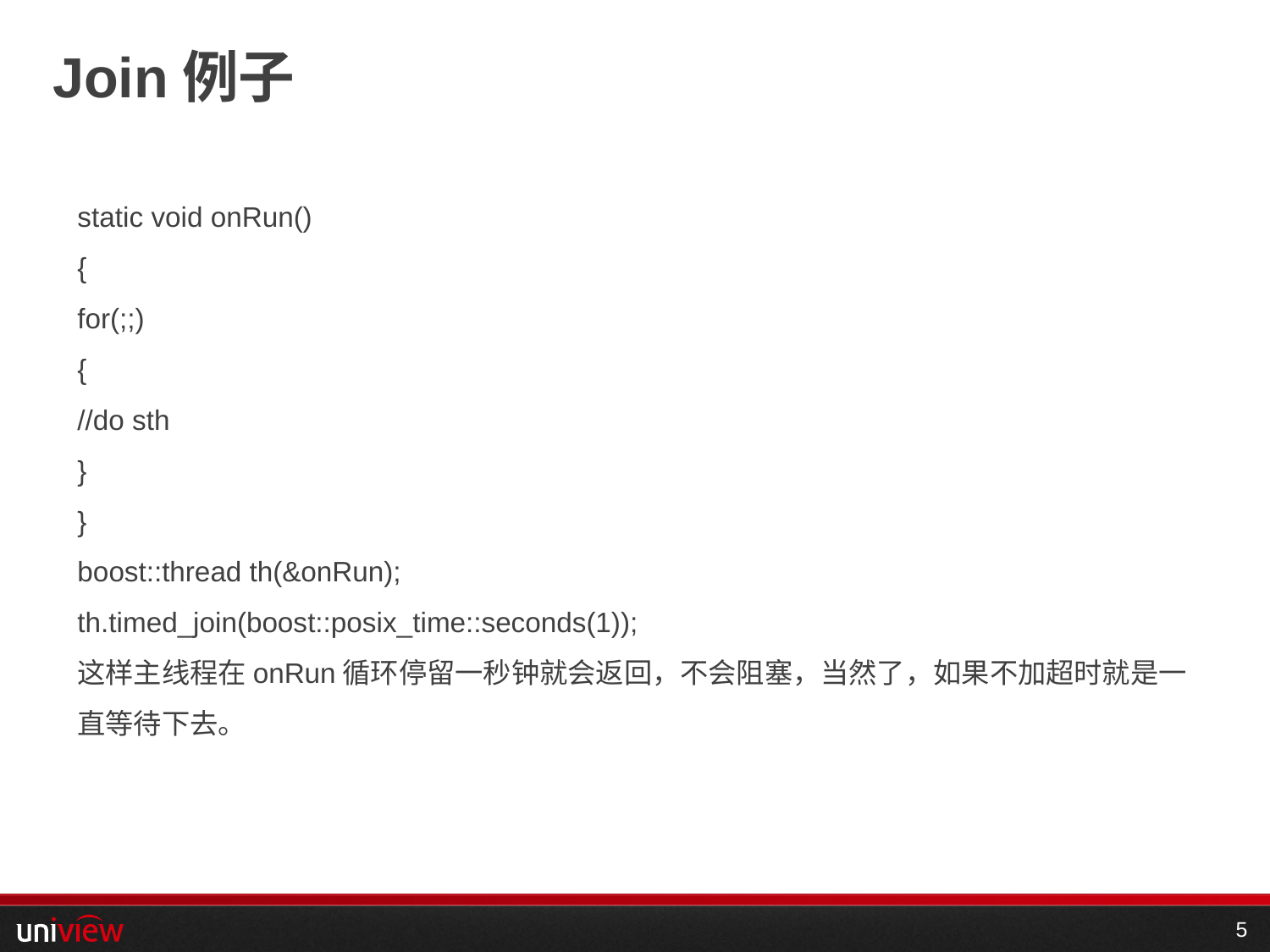

# Join例子
static void onRun()
{
for(;;)
{
//do sth
}
}
boost::thread th(&onRun);
th.timed_join(boost::posix_time::seconds(1));
这样主线程在onRun循环停留一秒钟就会返回，不会阻塞，当然了，如果不加超时就是一直等待下去。